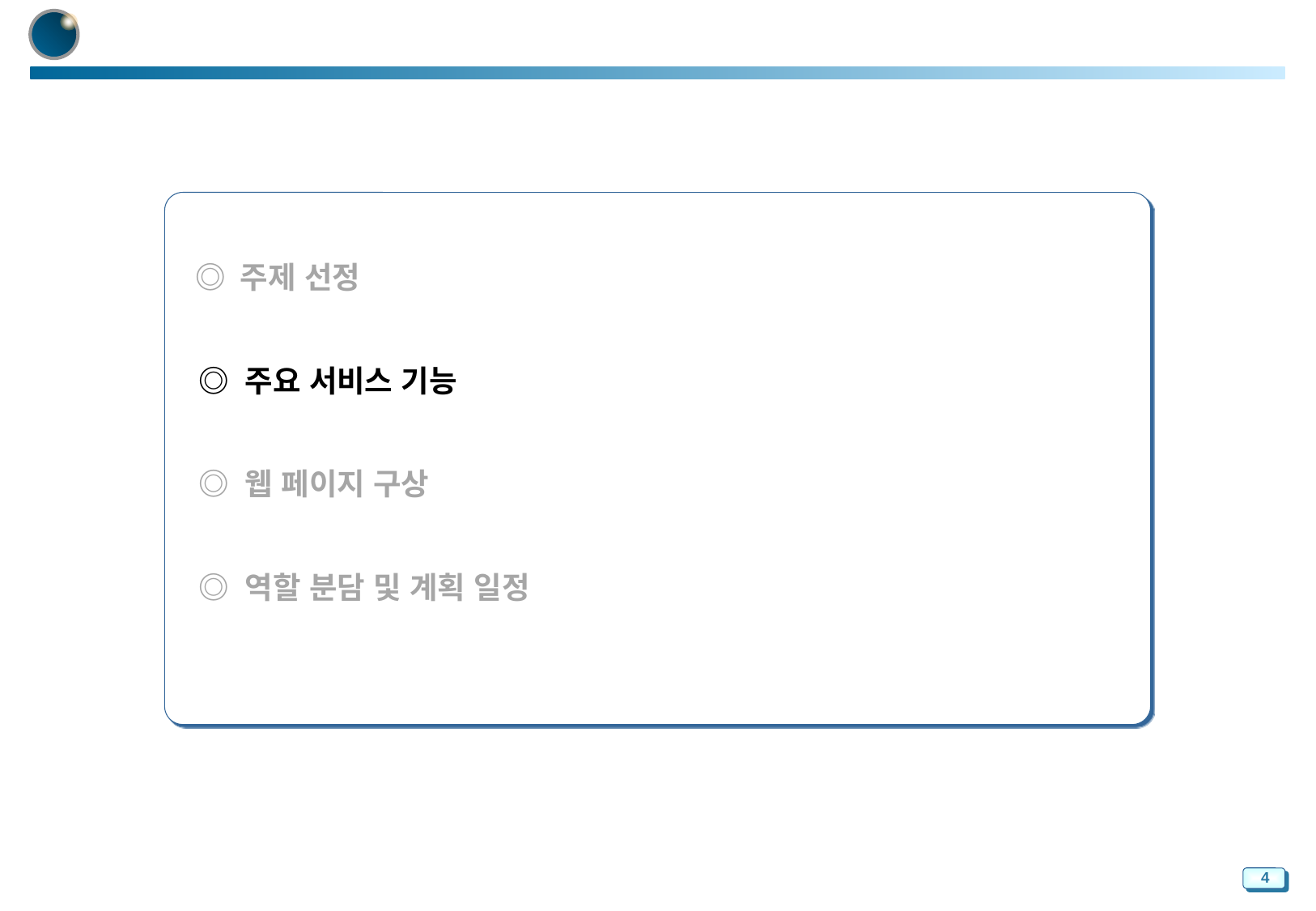

◎ 주제 선정
  ◎ 주요 서비스 기능
  ◎ 웹 페이지 구상
  ◎ 역할 분담 및 계획 일정